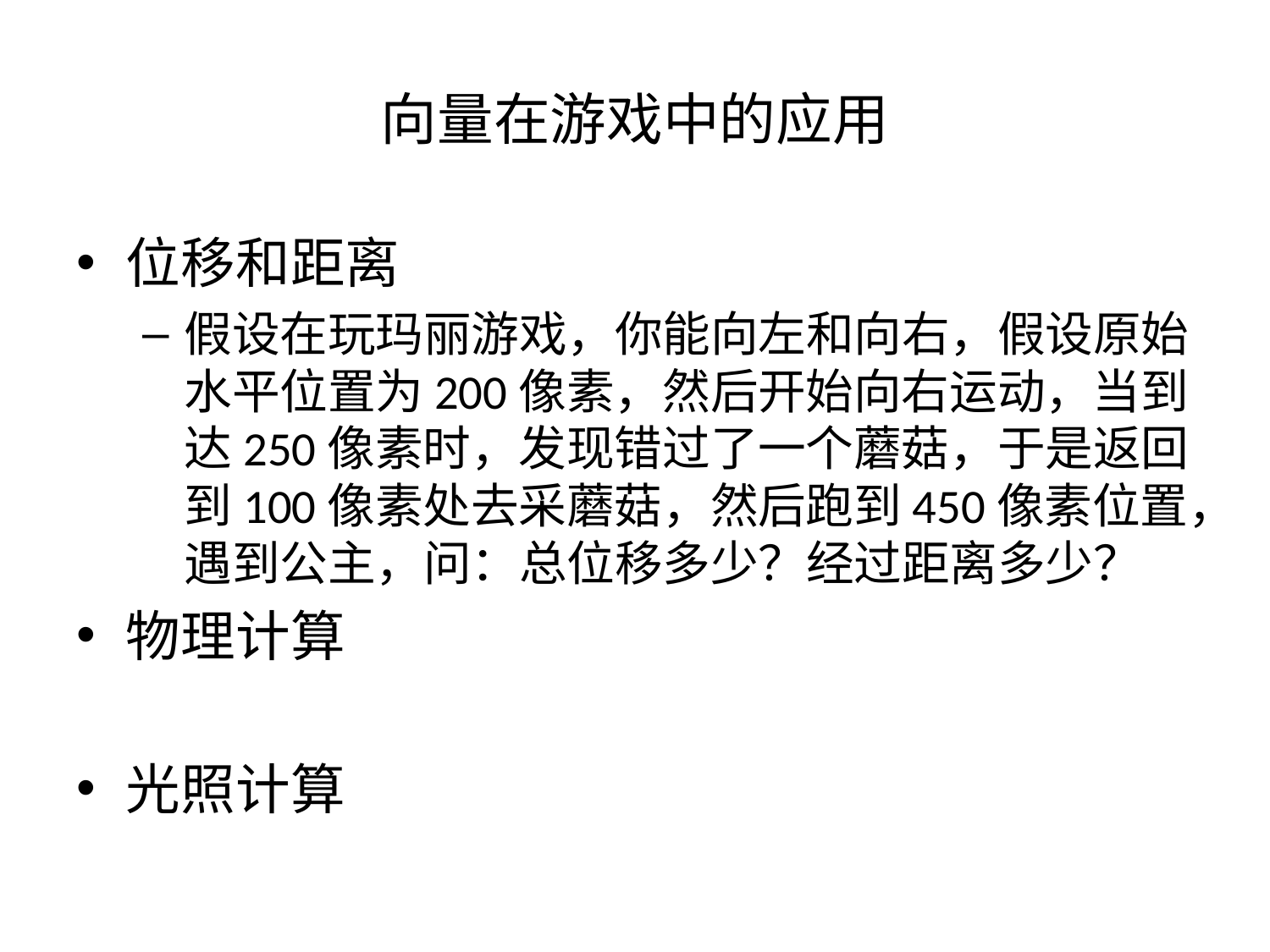

# 向量在游戏中的应用
位移和距离
假设在玩玛丽游戏，你能向左和向右，假设原始水平位置为200像素，然后开始向右运动，当到达250像素时，发现错过了一个蘑菇，于是返回到100像素处去采蘑菇，然后跑到450像素位置，遇到公主，问：总位移多少？经过距离多少？
物理计算

光照计算